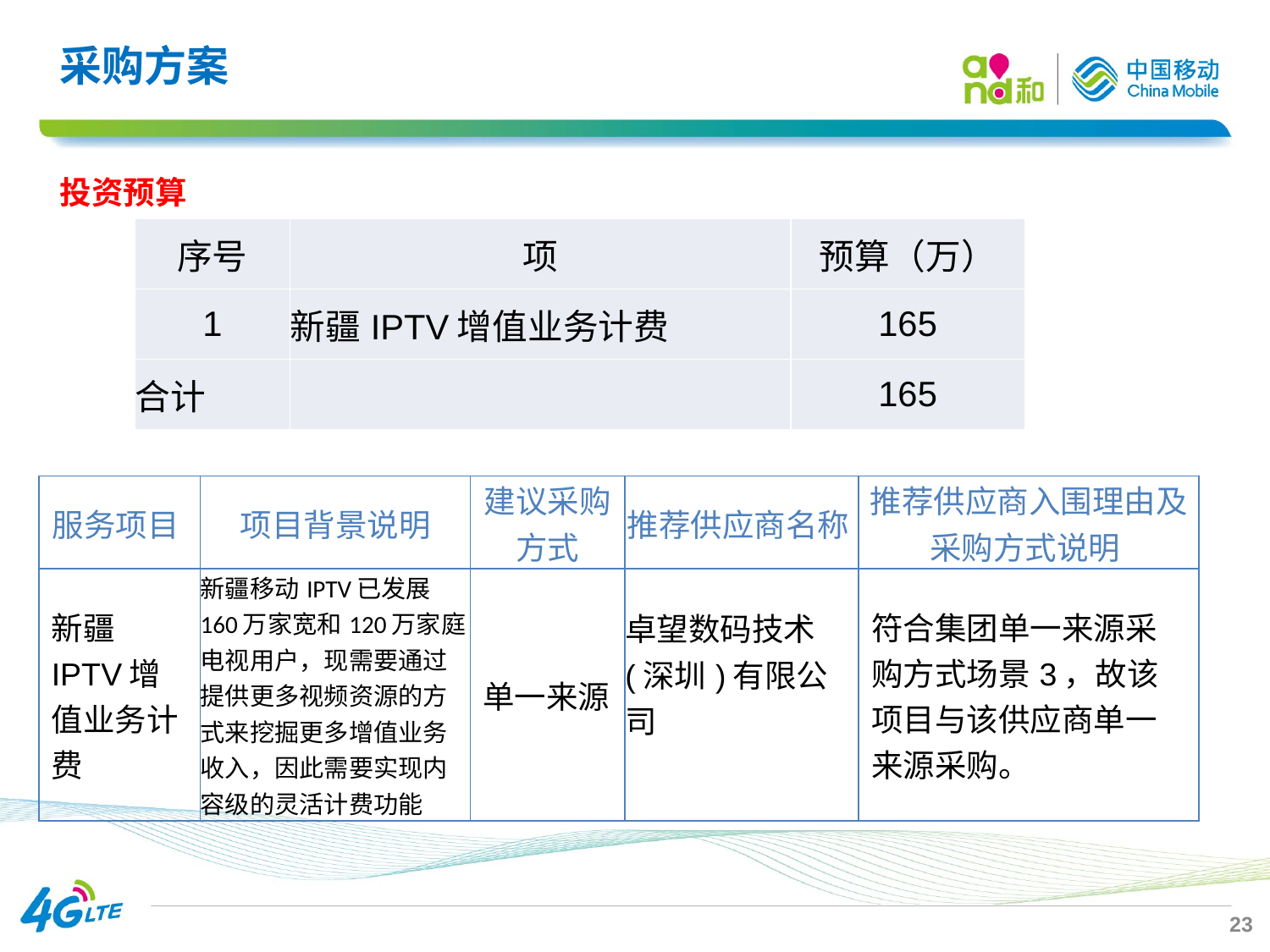

# 采购方案
投资预算
| 序号 | 项 | 预算（万） |
| --- | --- | --- |
| 1 | 新疆IPTV增值业务计费 | 165 |
| 合计 |  | 165 |
| 服务项目 | 项目背景说明 | 建议采购方式 | 推荐供应商名称 | 推荐供应商入围理由及采购方式说明 |
| --- | --- | --- | --- | --- |
| 新疆IPTV增值业务计费 | 新疆移动IPTV已发展160万家宽和120万家庭电视用户，现需要通过提供更多视频资源的方式来挖掘更多增值业务收入，因此需要实现内容级的灵活计费功能 | 单一来源 | 卓望数码技术(深圳)有限公司 | 符合集团单一来源采购方式场景3，故该项目与该供应商单一来源采购。 |
23